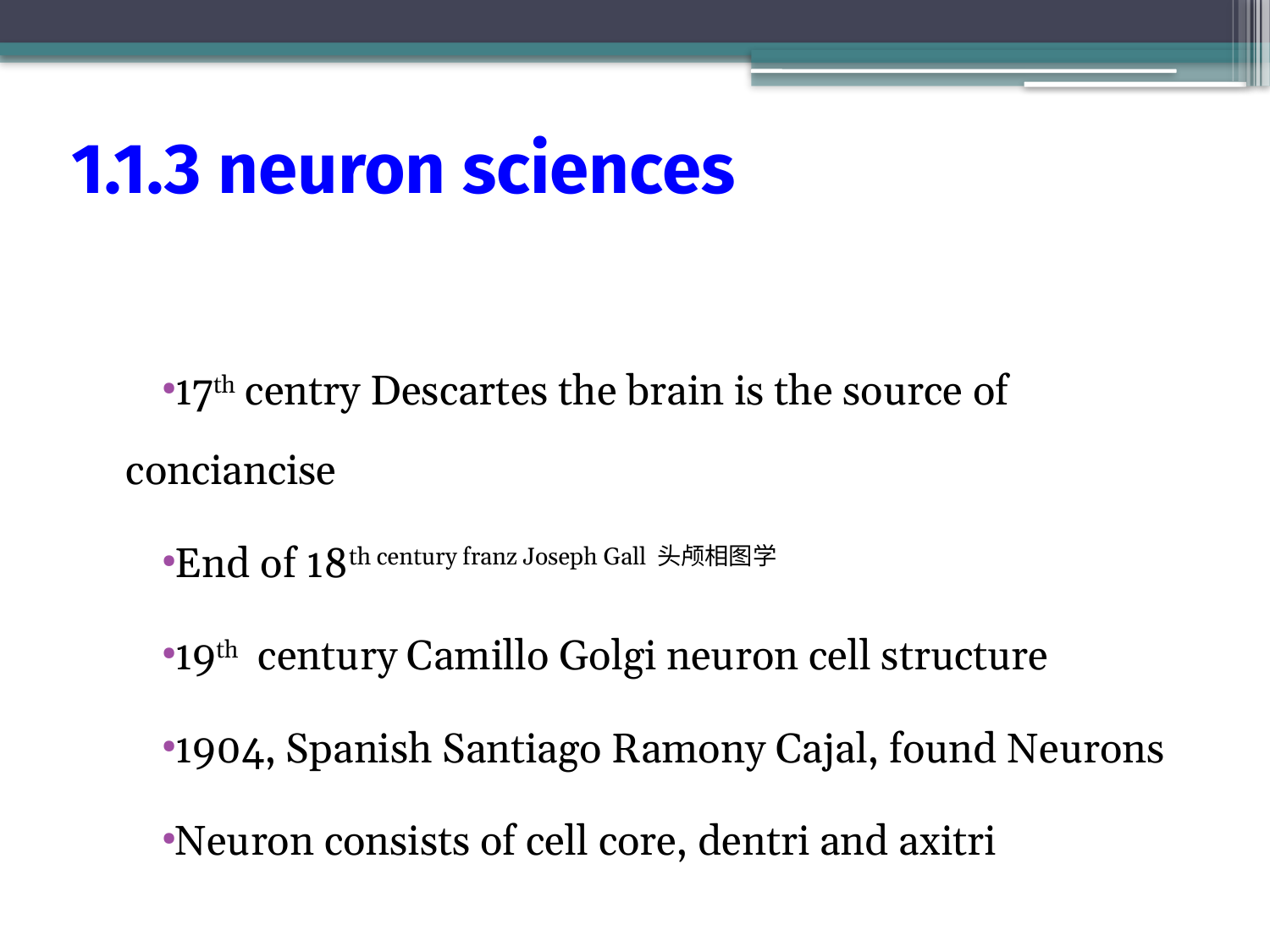

1.1.3 neuron sciences
17th centry Descartes the brain is the source of conciancise
End of 18th century franz Joseph Gall 头颅相图学
19th  century Camillo Golgi neuron cell structure
1904, Spanish Santiago Ramony Cajal, found Neurons
Neuron consists of cell core, dentri and axitri